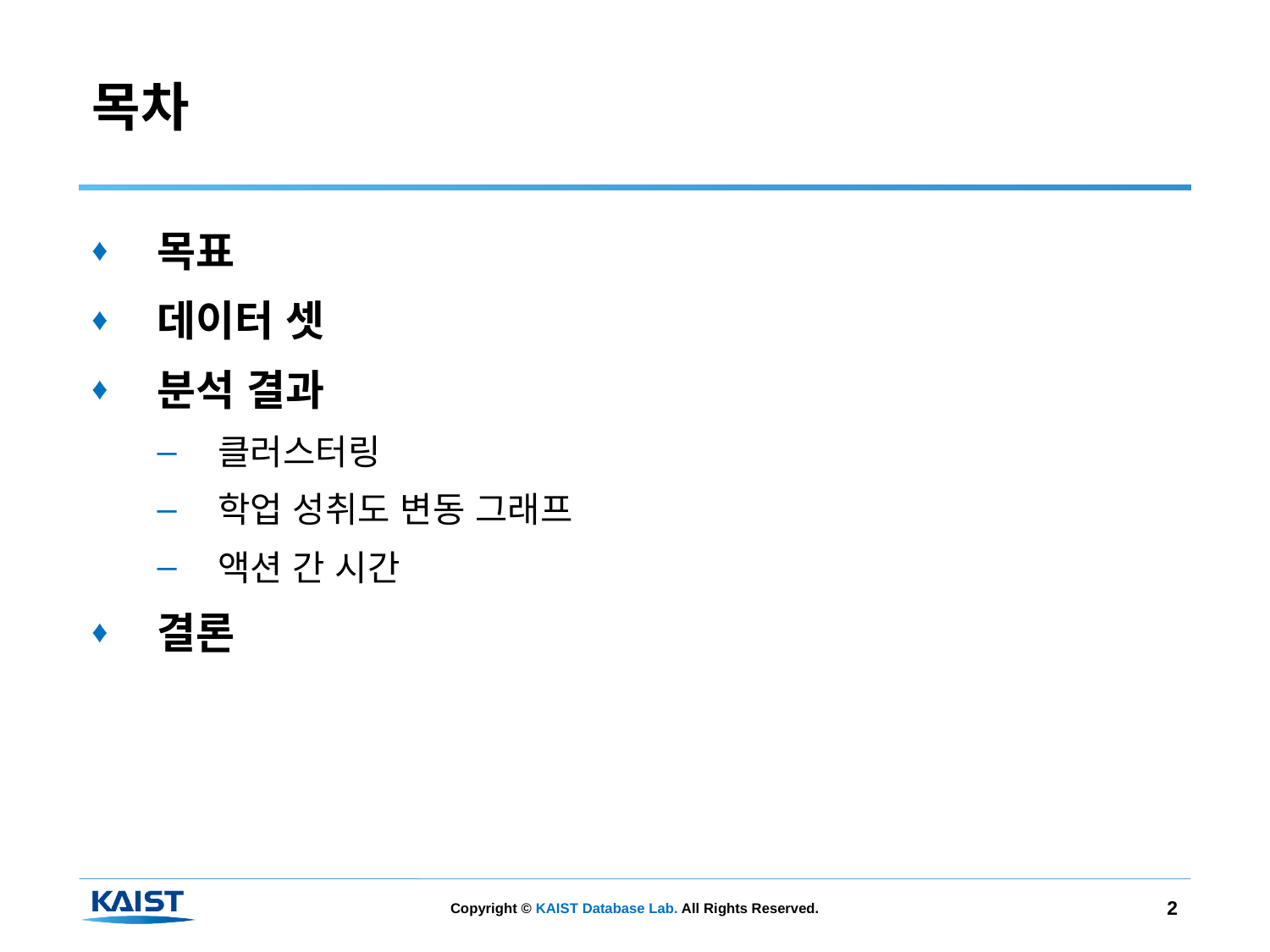

# 목차
목표
데이터 셋
분석 결과
클러스터링
학업 성취도 변동 그래프
액션 간 시간
결론
2